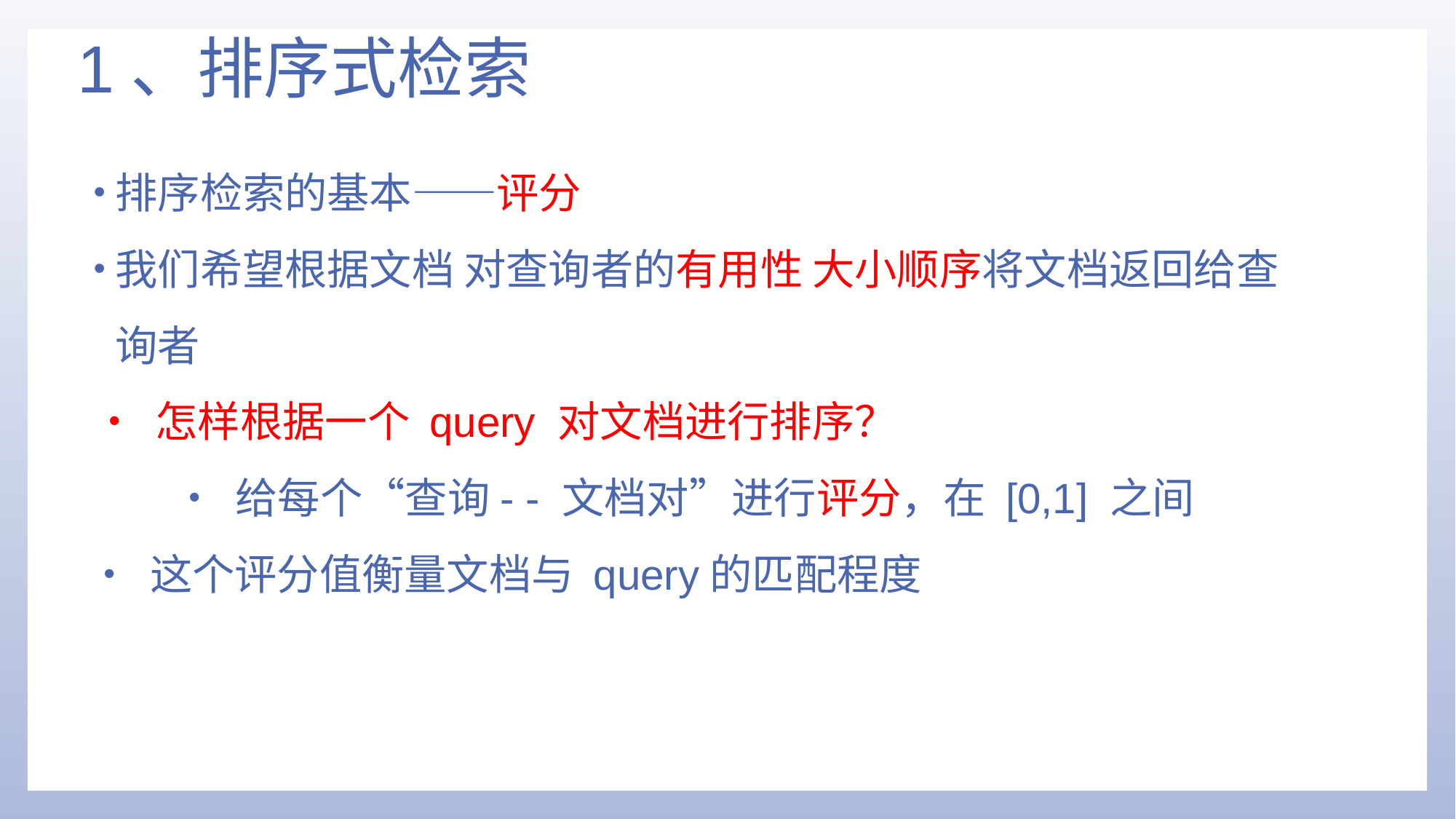

# 1、排序式检索
排序检索的基本——评分
我们希望根据文档 对查询者的有用性 大小顺序将文档返回给查询者
• 怎样根据一个 query 对文档进行排序？
• 给每个“查询- - 文档对”进行评分，在 [0,1] 之间
• 这个评分值衡量文档与 query的匹配程度